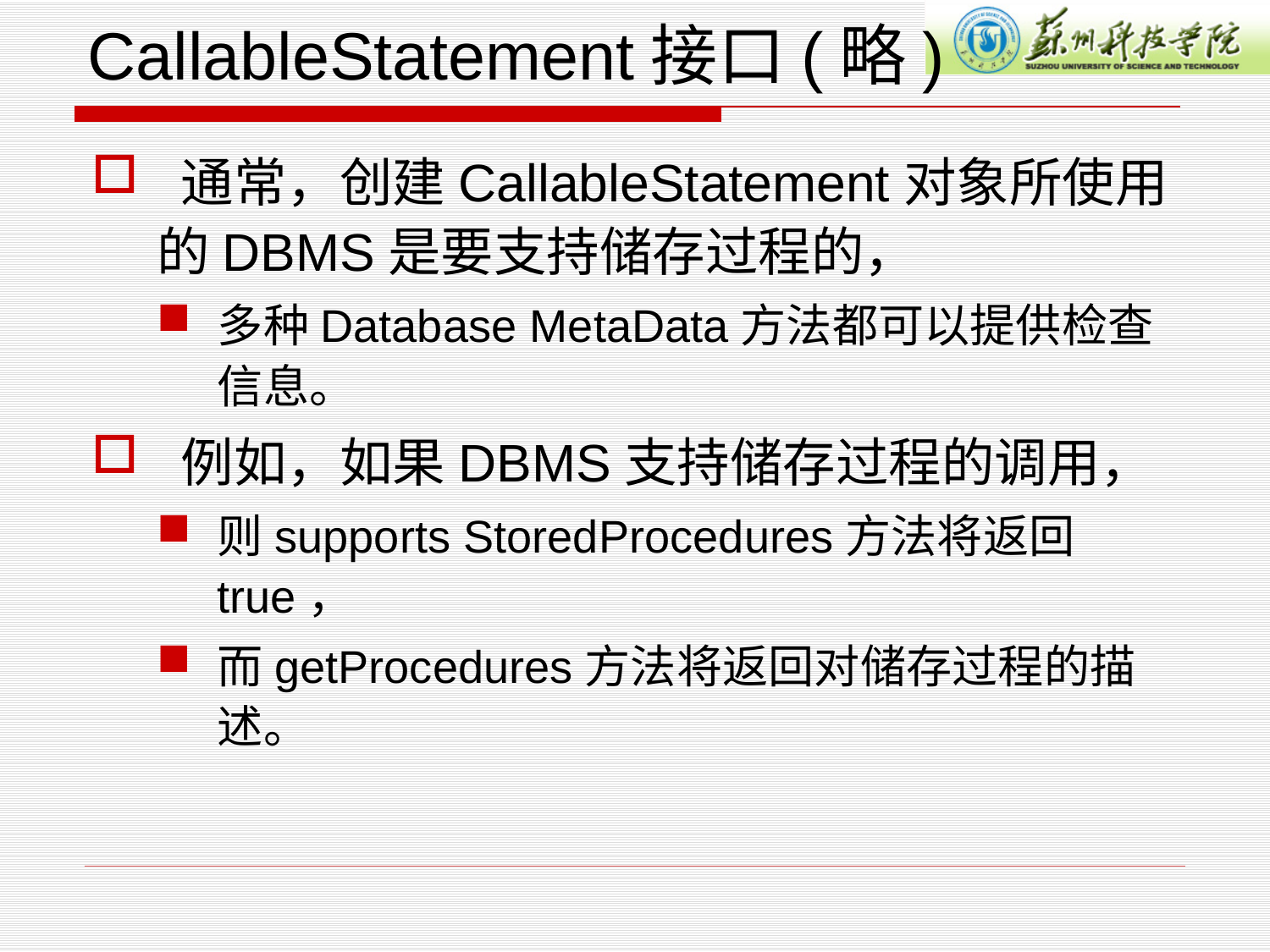

# CallableStatement接口(略)
 通常，创建CallableStatement对象所使用的DBMS是要支持储存过程的，
多种Database MetaData方法都可以提供检查信息。
 例如，如果DBMS支持储存过程的调用，
则supports StoredProcedures方法将返回true，
而getProcedures方法将返回对储存过程的描述。